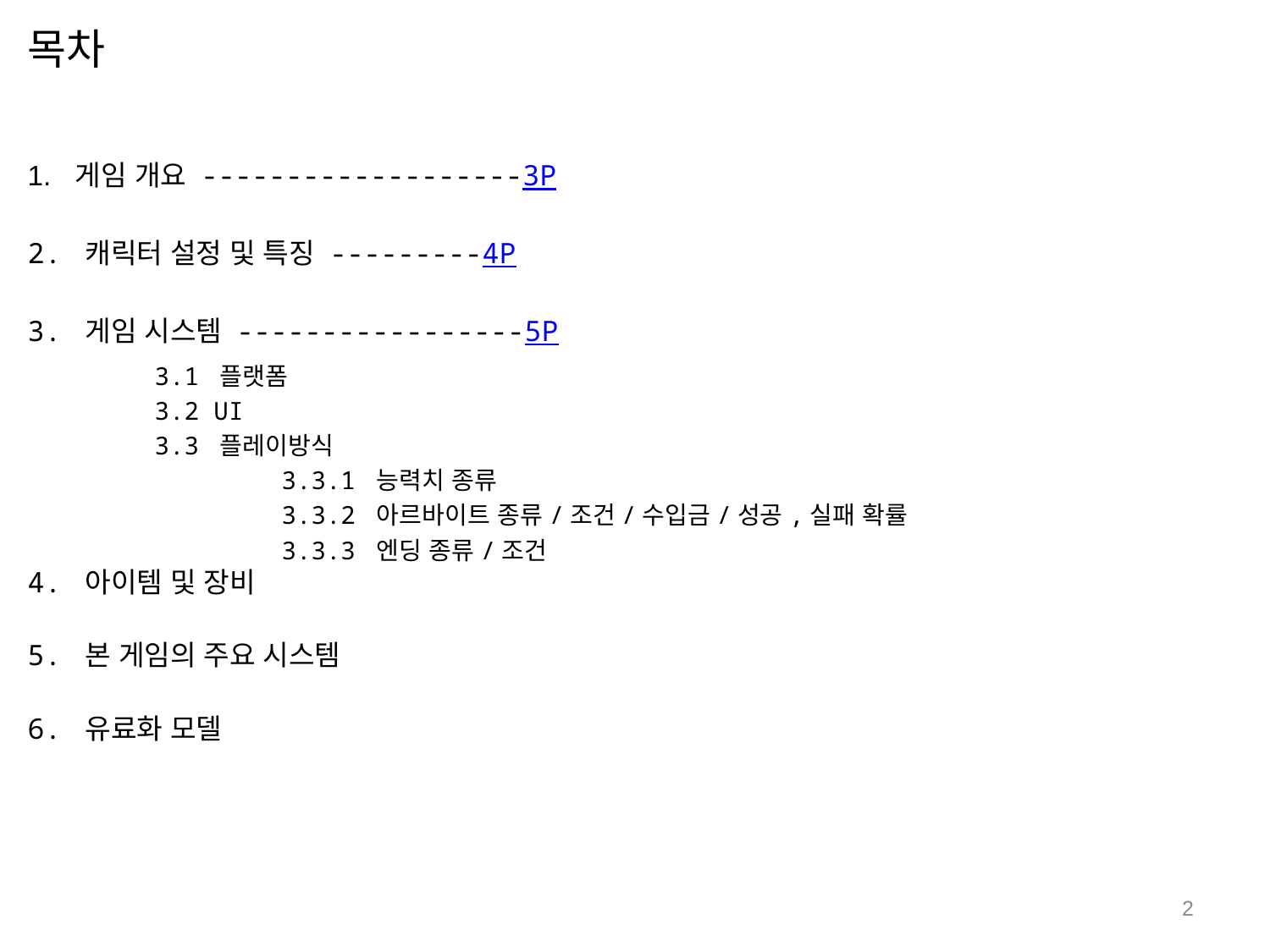

목차

게임 개요 -------------------3P
2. 캐릭터 설정 및 특징 ---------4P
3. 게임 시스템 -----------------5P
	3.1 플랫폼
	3.2 UI
	3.3 플레이방식
		3.3.1 능력치 종류
		3.3.2 아르바이트 종류/조건/수입금/성공,실패 확률
		3.3.3 엔딩 종류/조건
4. 아이템 및 장비
5. 본 게임의 주요 시스템
6. 유료화 모델
2